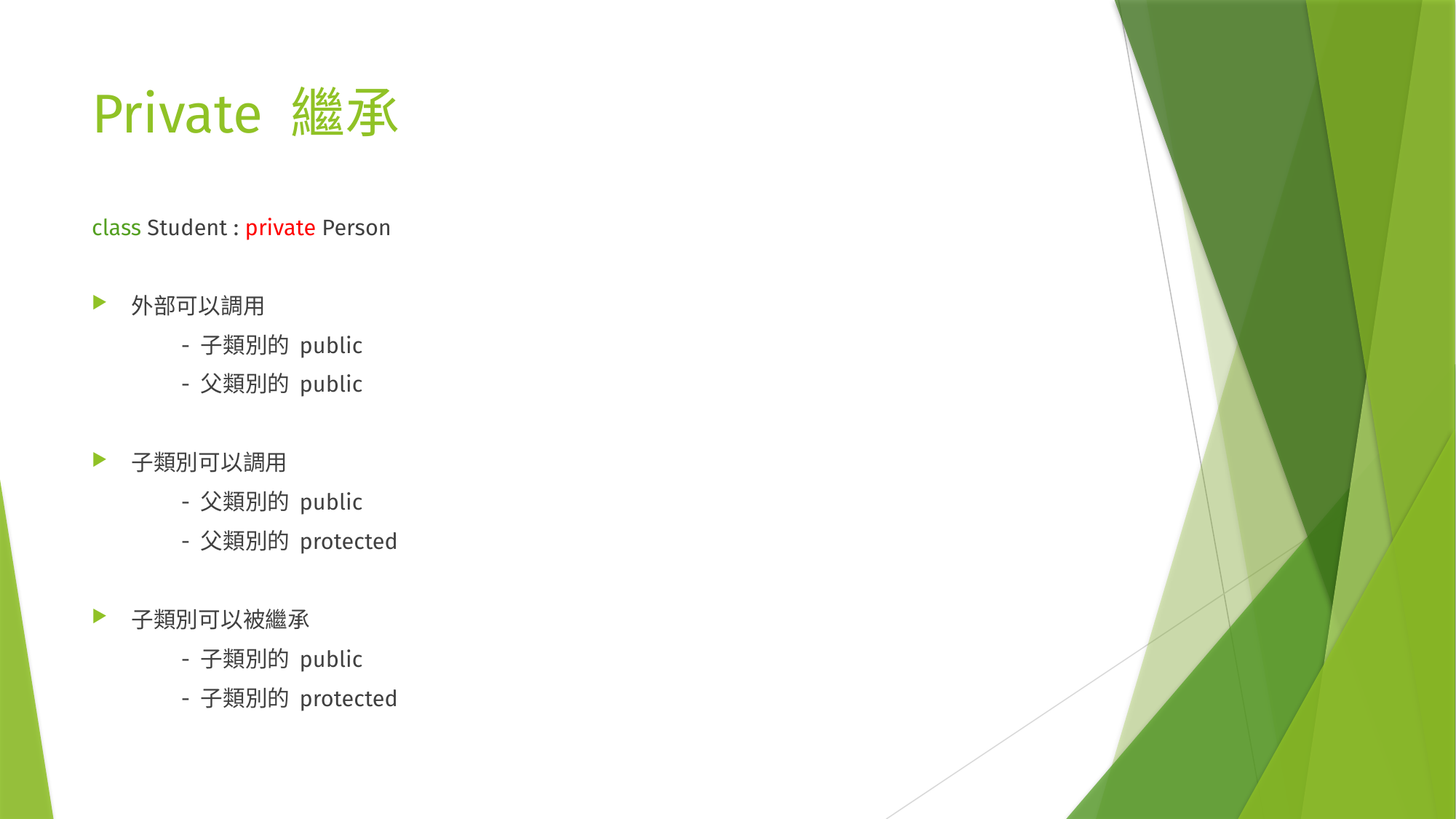

# Private 繼承
class Student : private Person

外部可以調用
	- 子類別的 public
	- 父類別的 public

子類別可以調用
	- 父類別的 public
	- 父類別的 protected

子類別可以被繼承
	- 子類別的 public
	- 子類別的 protected